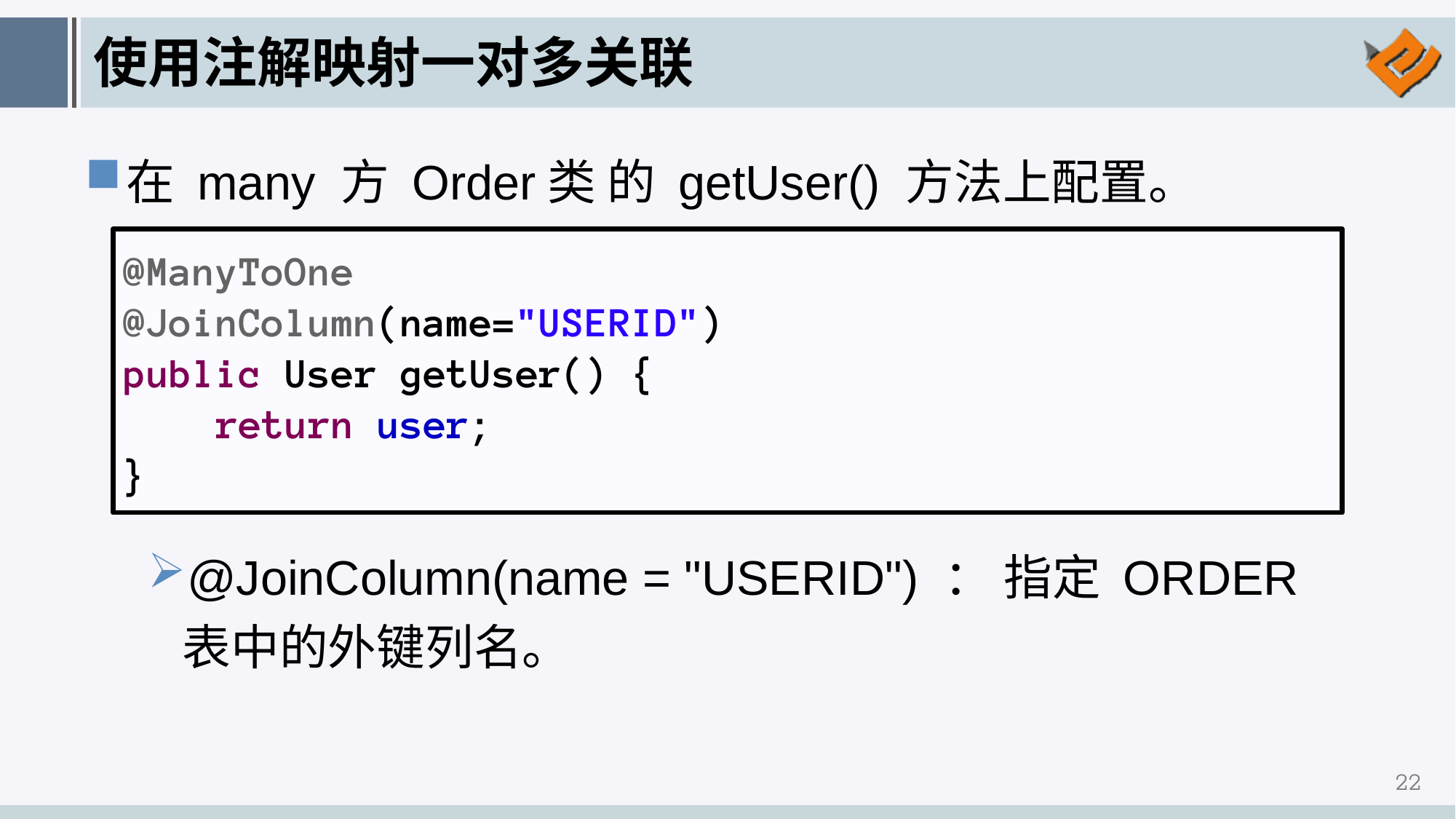

# 使用注解映射一对多关联
在 many 方 Order类 的 getUser() 方法上配置。
@ManyToOne
@JoinColumn(name="USERID")
public User getUser() {
    return user;
}
@JoinColumn(name = "USERID") ： 指定 ORDER 表中的外键列名。